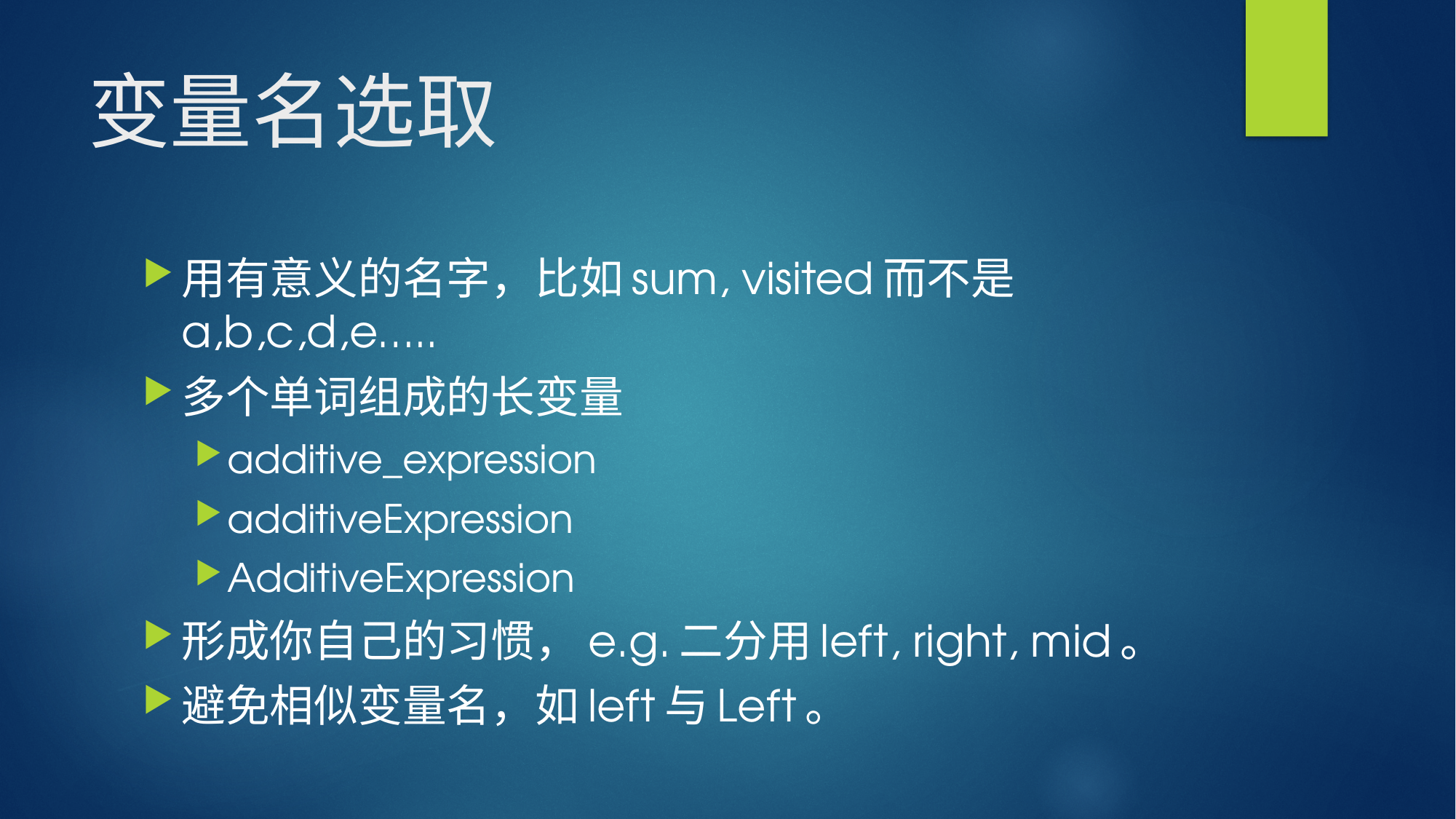

# 变量名选取
用有意义的名字，比如sum, visited而不是a,b,c,d,e…..
多个单词组成的长变量
additive_expression
additiveExpression
AdditiveExpression
形成你自己的习惯，e.g.二分用left, right, mid。
避免相似变量名，如left与Left。